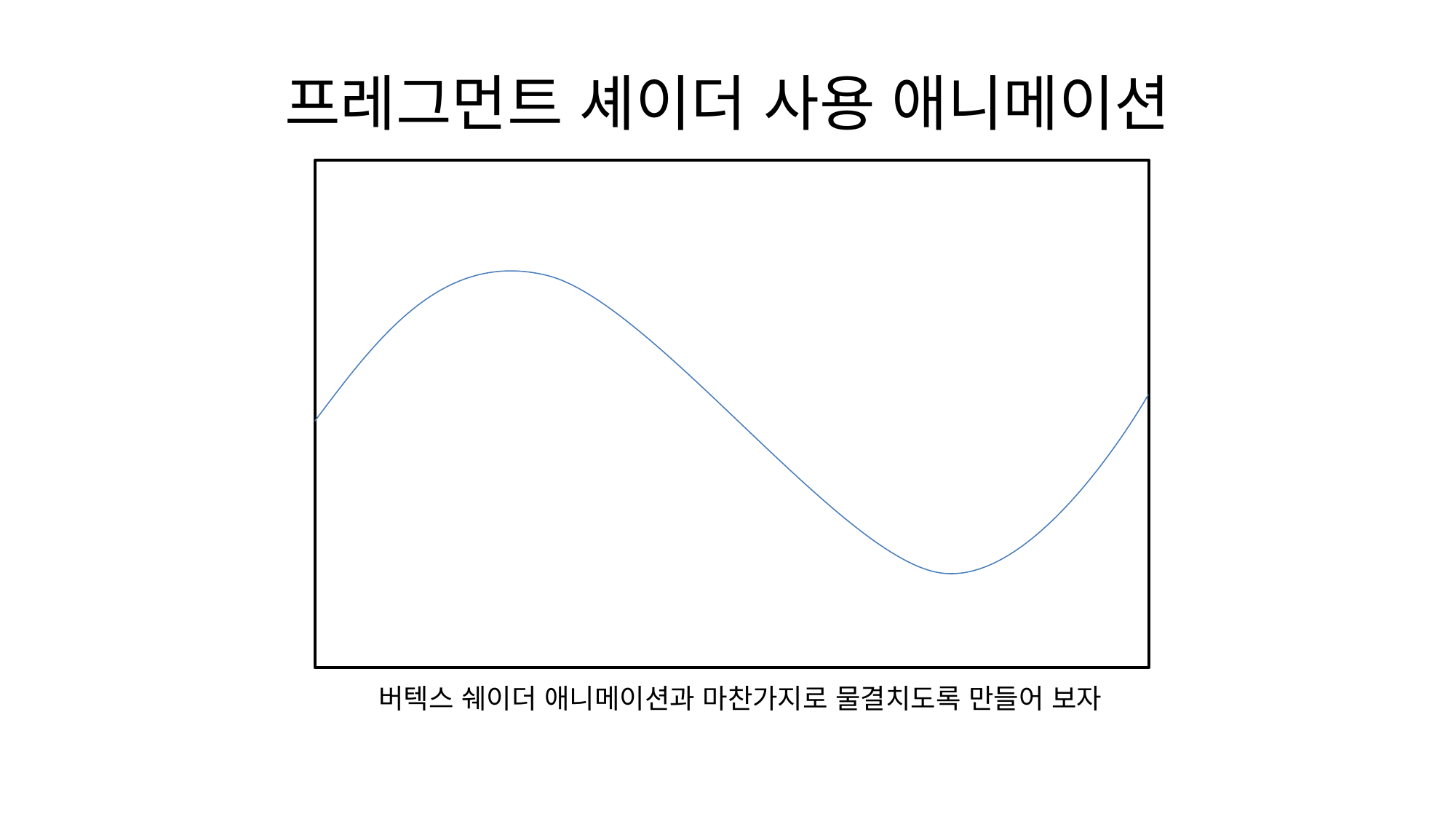

# 프레그먼트 셰이더 사용 애니메이션

버텍스 쉐이더 애니메이션과 마찬가지로 물결치도록 만들어 보자